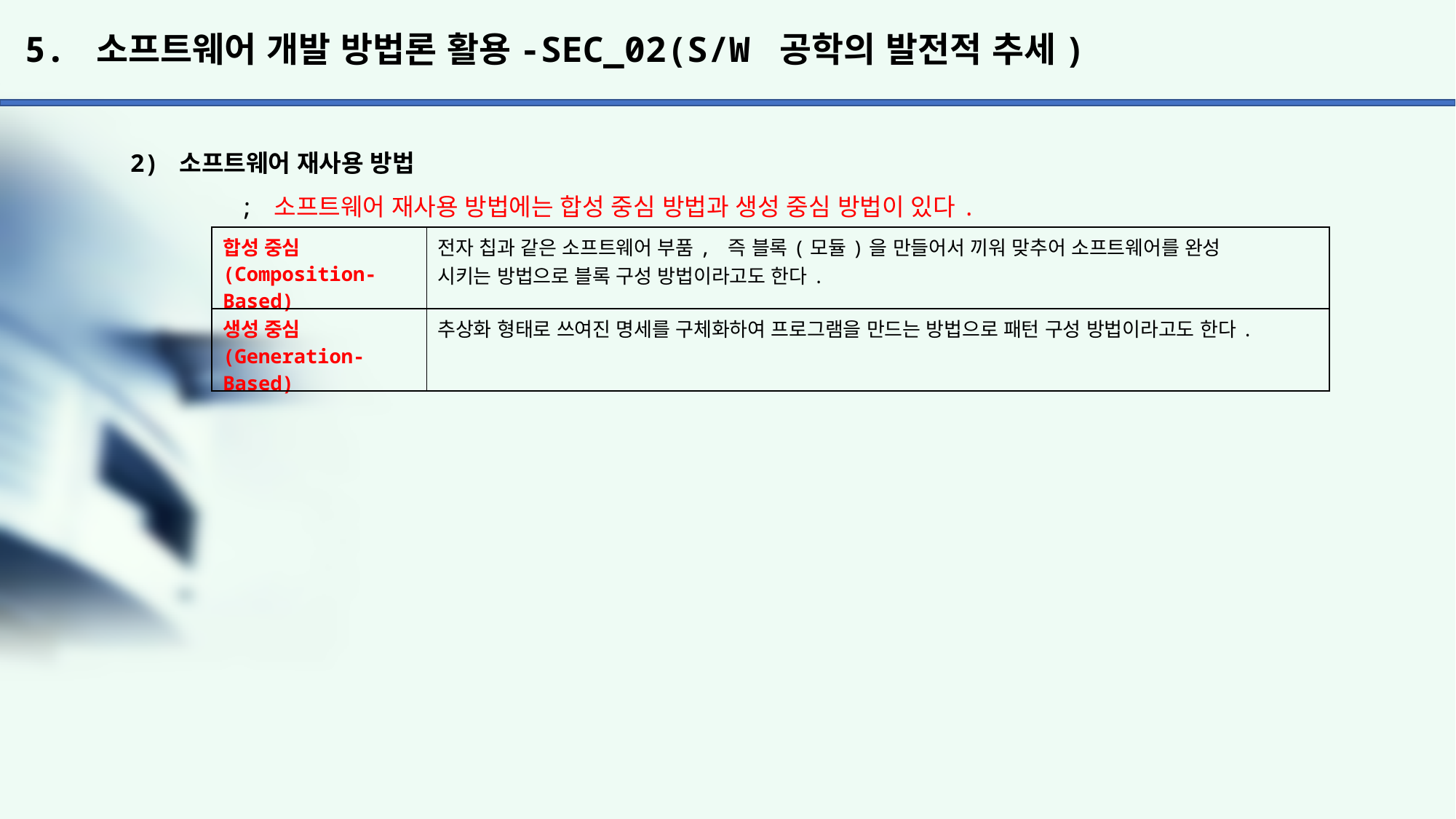

# 5. 소프트웨어 개발 방법론 활용-SEC_02(S/W 공학의 발전적 추세)
2) 소프트웨어 재사용 방법
	; 소프트웨어 재사용 방법에는 합성 중심 방법과 생성 중심 방법이 있다.

| 합성 중심 (Composition-Based) | 전자 칩과 같은 소프트웨어 부품, 즉 블록(모듈)을 만들어서 끼워 맞추어 소프트웨어를 완성 시키는 방법으로 블록 구성 방법이라고도 한다. |
| --- | --- |
| 생성 중심 (Generation-Based) | 추상화 형태로 쓰여진 명세를 구체화하여 프로그램을 만드는 방법으로 패턴 구성 방법이라고도 한다. |